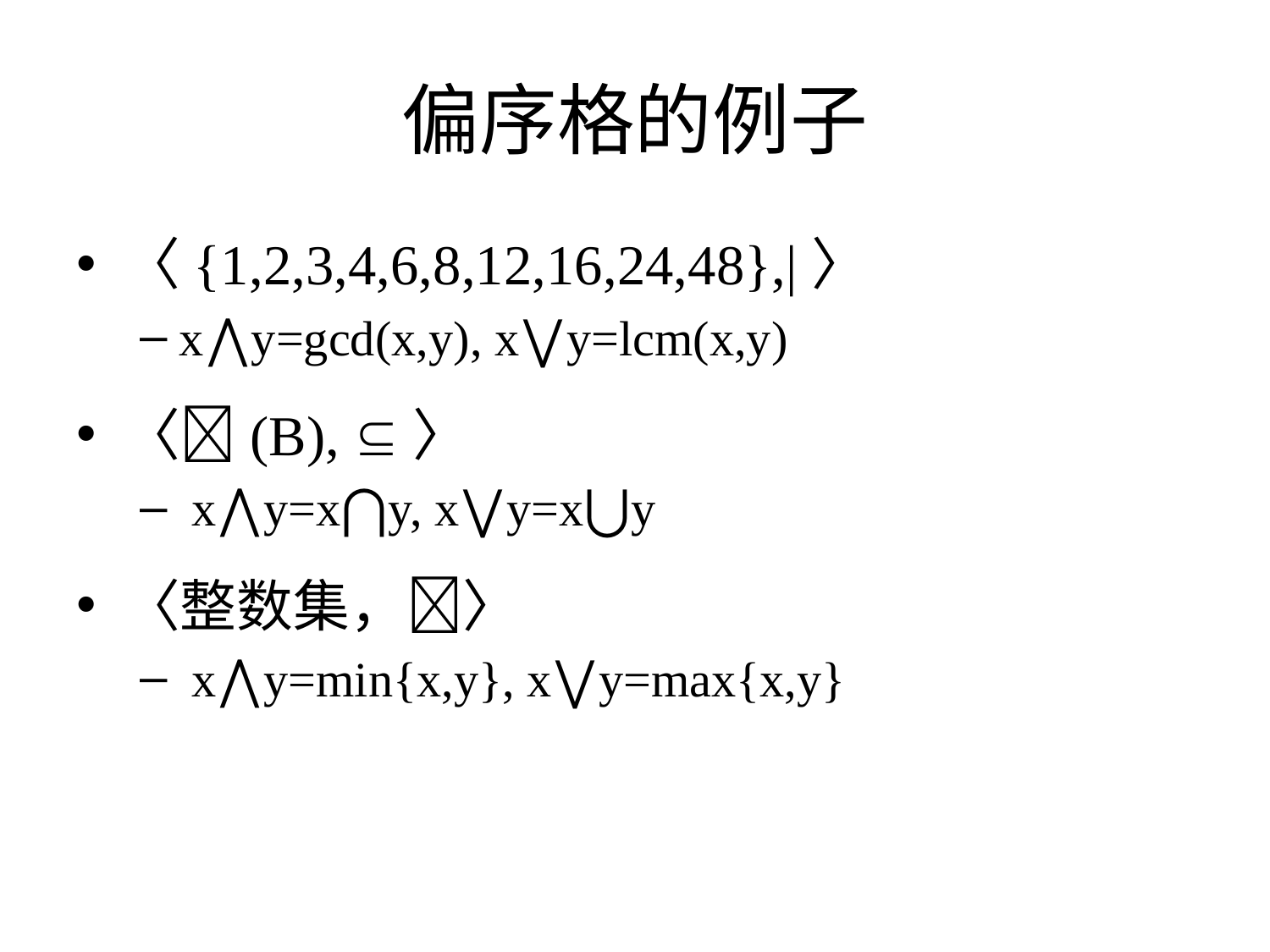

# 偏序格的例子
〈{1,2,3,4,6,8,12,16,24,48},|〉
x⋀y=gcd(x,y), x⋁y=lcm(x,y)
〈ρ(B), ⊆〉
 x⋀y=x⋂y, x⋁y=x⋃y
〈整数集，≤〉
 x⋀y=min{x,y}, x⋁y=max{x,y}